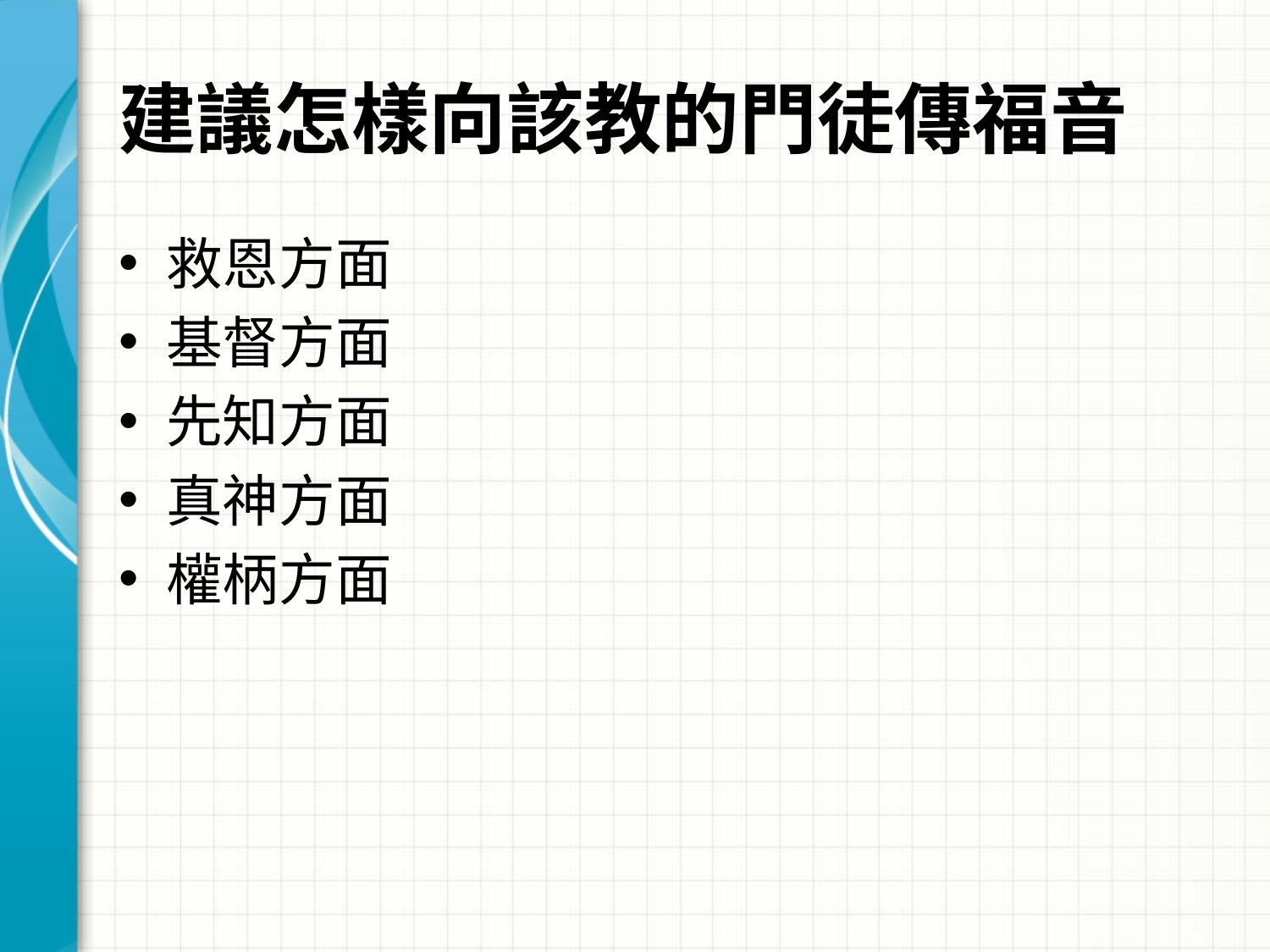

# 建議怎樣向該教的門徒傳福音
救恩方面
基督方面
先知方面
真神方面
權柄方面